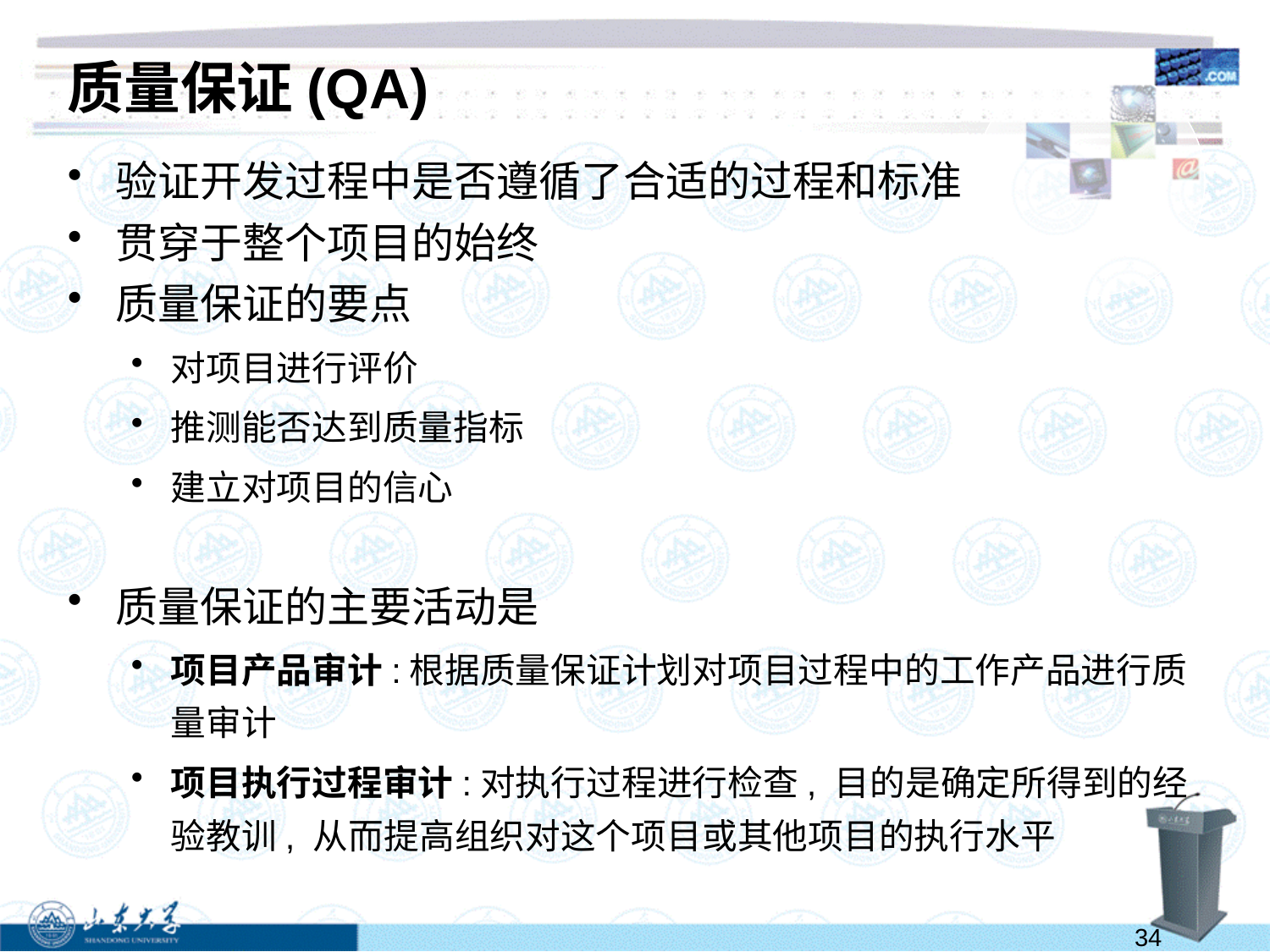

# 质量保证(QA)
验证开发过程中是否遵循了合适的过程和标准
贯穿于整个项目的始终
质量保证的要点
对项目进行评价
推测能否达到质量指标
建立对项目的信心

质量保证的主要活动是
项目产品审计:根据质量保证计划对项目过程中的工作产品进行质量审计
项目执行过程审计:对执行过程进行检查, 目的是确定所得到的经验教训, 从而提高组织对这个项目或其他项目的执行水平
34